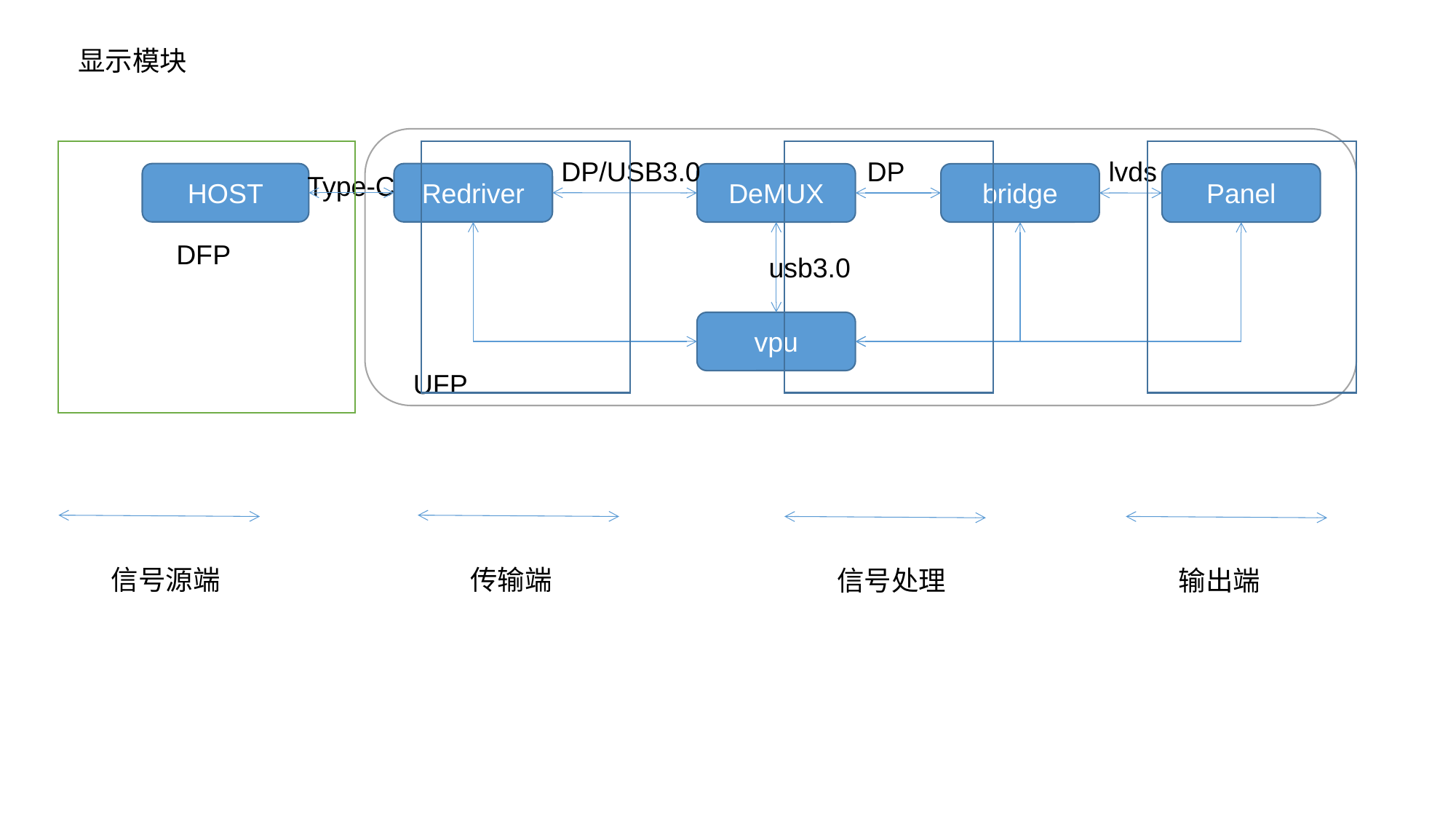

显示模块

  DP
  DP/USB3.0
  lvds
HOST
Type-C
Redriver
DeMUX
bridge
Panel
DFP
usb3.0
vpu
UFP

信号源端
传输端
信号处理
输出端